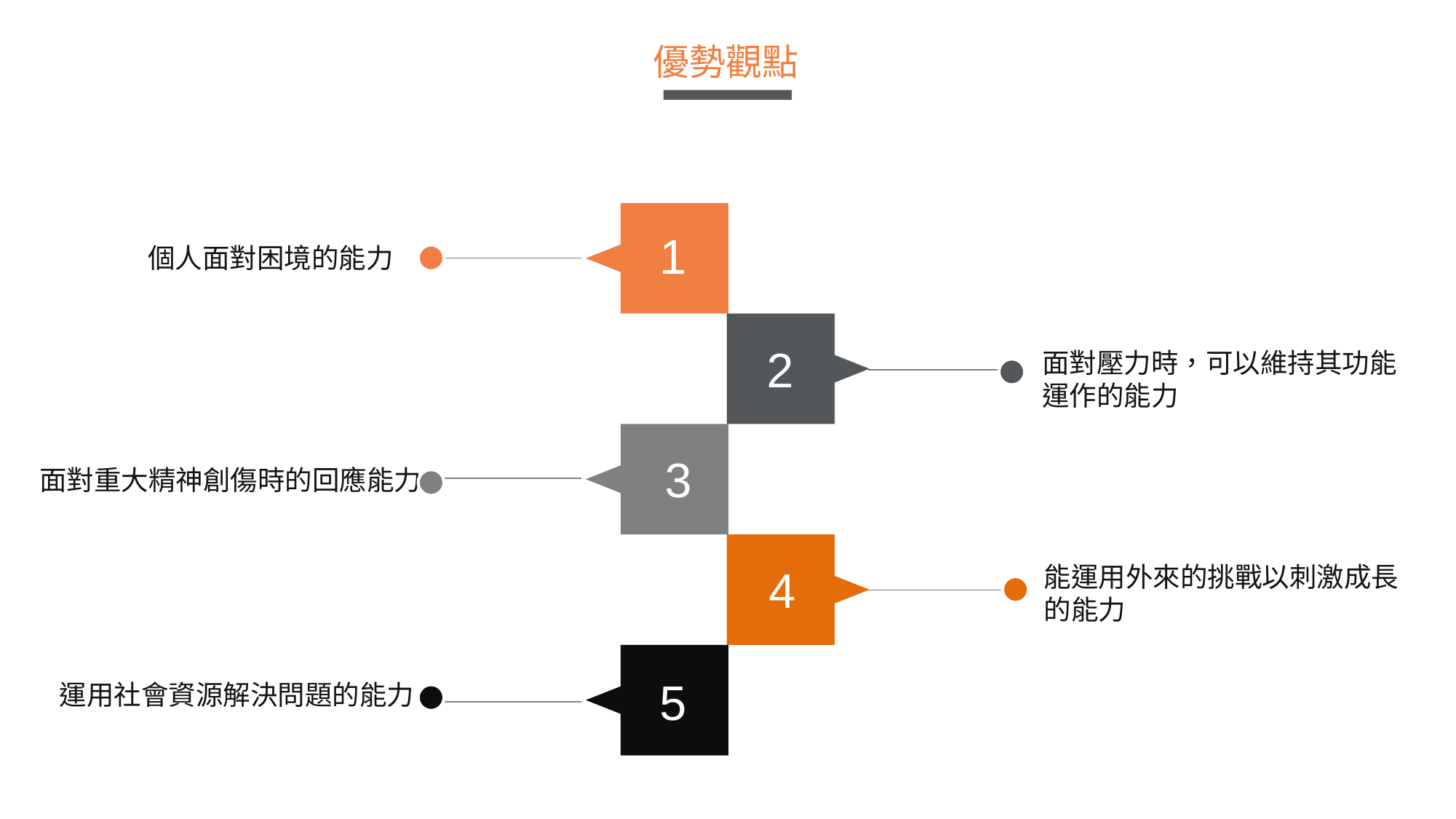

優勢觀點

1
個人面對困境的能力

2
面對壓力時，可以維持其功能運作的能力

3
面對重大精神創傷時的回應能力

4
能運用外來的挑戰以刺激成長的能力

5
運用社會資源解決問題的能力